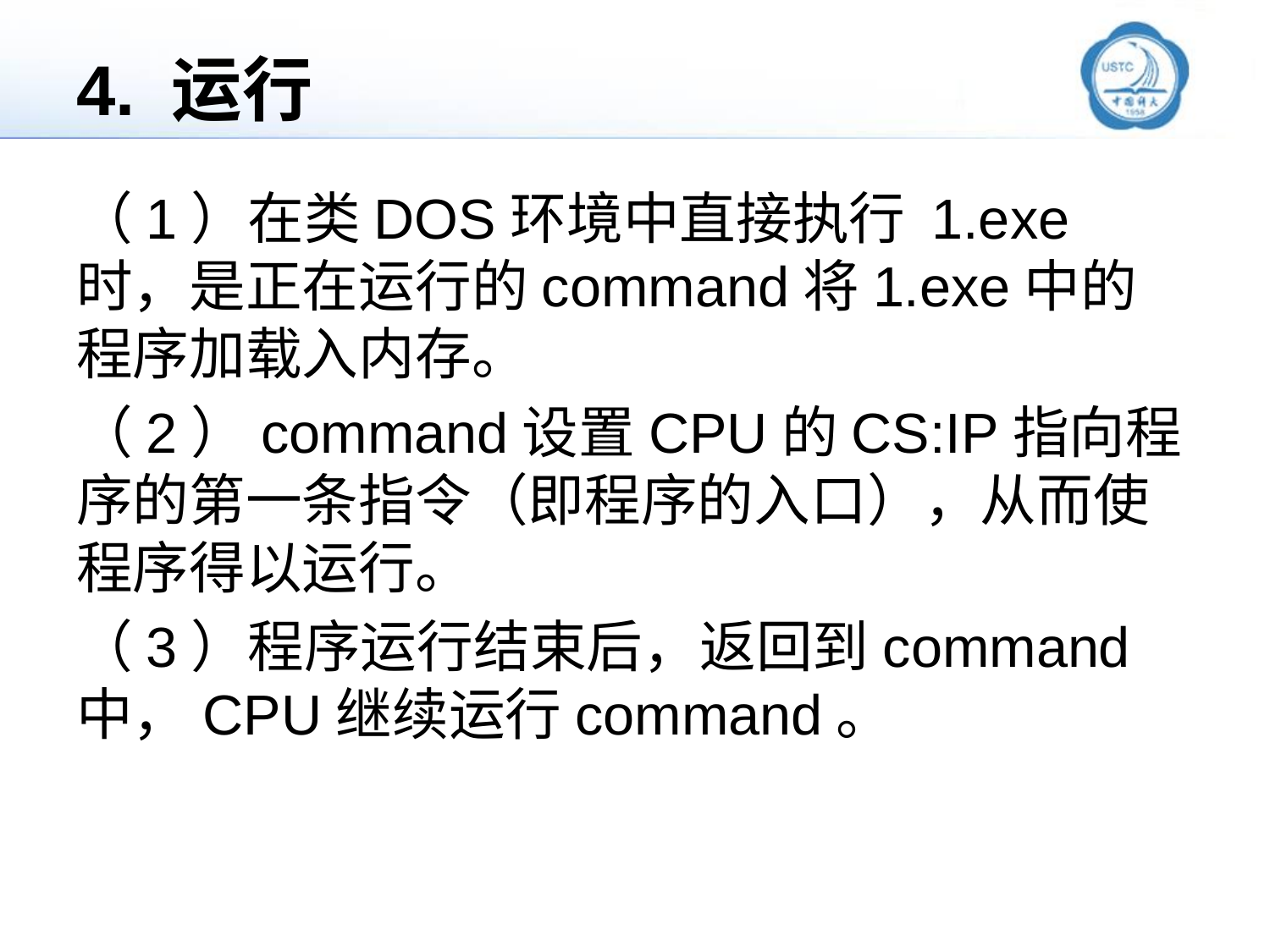

# 4. 运行
（1）在类DOS环境中直接执行 1.exe 时，是正在运行的command将1.exe中的程序加载入内存。
（2）command设置CPU的CS:IP指向程序的第一条指令（即程序的入口），从而使程序得以运行。
（3）程序运行结束后，返回到command中，CPU继续运行command。